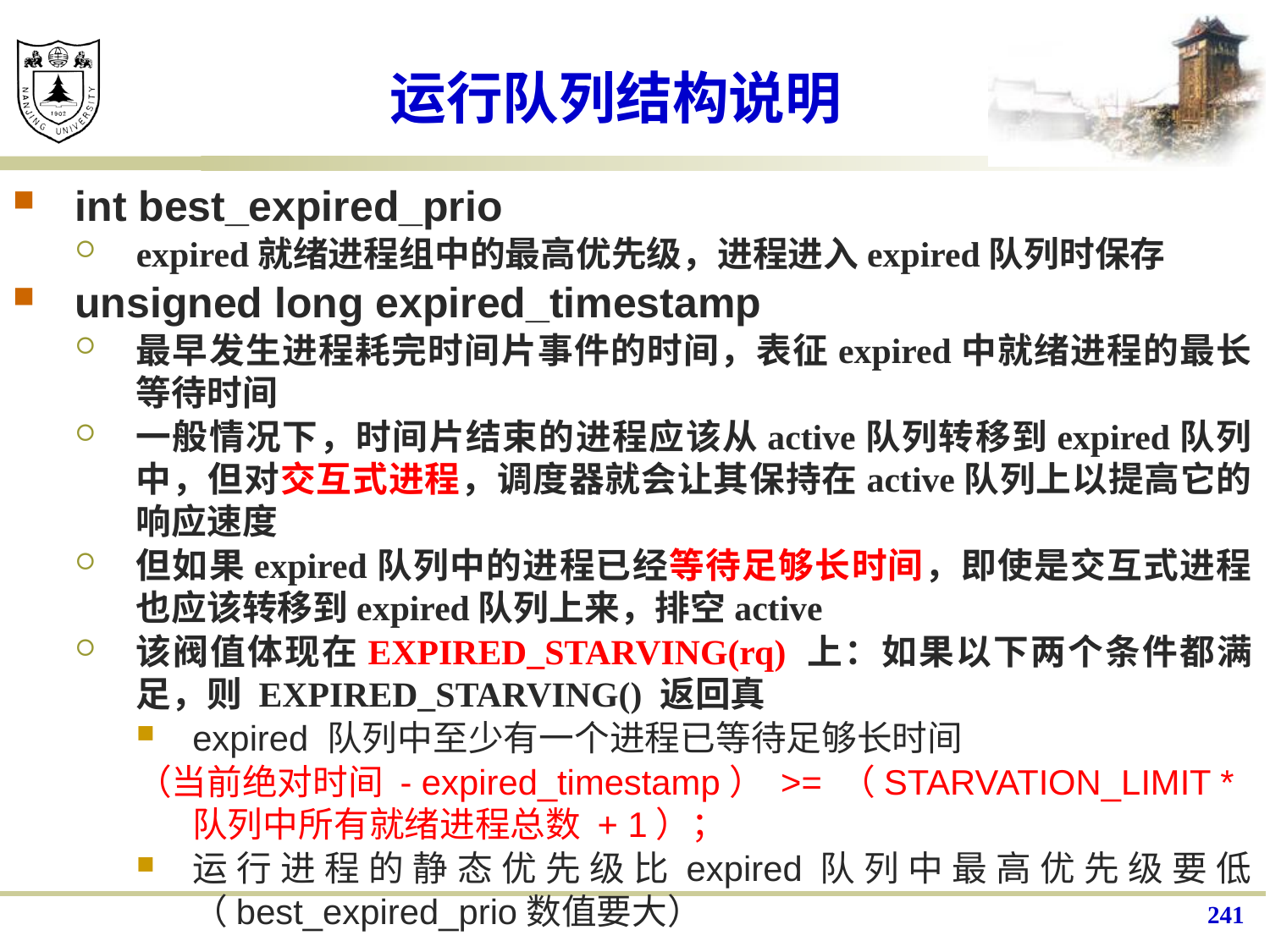

# 运行队列结构说明
int best_expired_prio
expired就绪进程组中的最高优先级，进程进入expired队列时保存
unsigned long expired_timestamp
最早发生进程耗完时间片事件的时间，表征expired中就绪进程的最长等待时间
一般情况下，时间片结束的进程应该从active队列转移到expired队列中，但对交互式进程，调度器就会让其保持在active队列上以提高它的响应速度
但如果expired队列中的进程已经等待足够长时间，即使是交互式进程也应该转移到expired队列上来，排空active
该阀值体现在EXPIRED_STARVING(rq) 上：如果以下两个条件都满足，则 EXPIRED_STARVING() 返回真
expired 队列中至少有一个进程已等待足够长时间
（当前绝对时间 - expired_timestamp） >= （STARVATION_LIMIT * 队列中所有就绪进程总数 + 1）；
运行进程的静态优先级比expired队列中最高优先级要低（best_expired_prio数值要大）
241